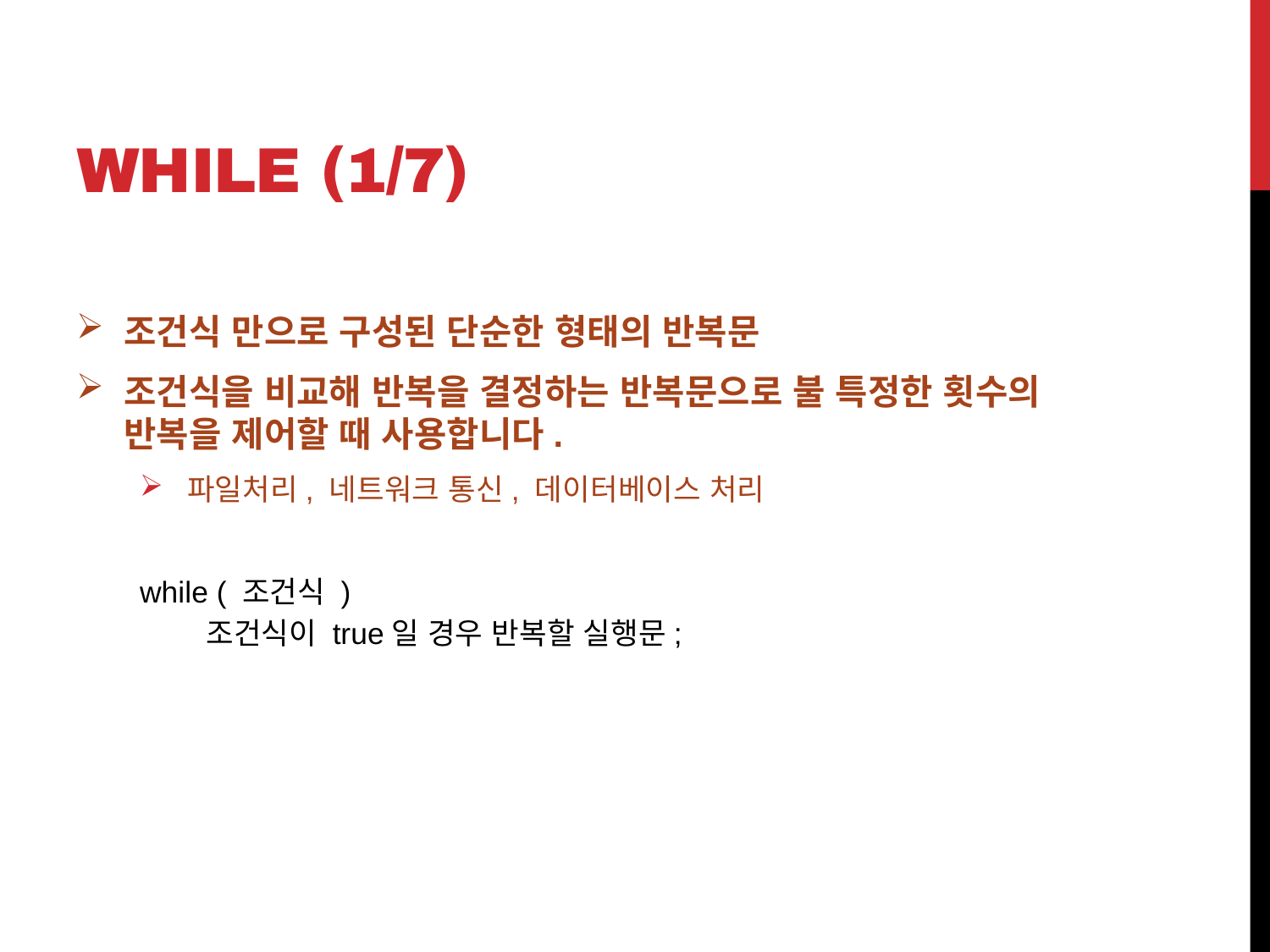

# while (1/7)

조건식 만으로 구성된 단순한 형태의 반복문
조건식을 비교해 반복을 결정하는 반복문으로 불 특정한 횟수의 반복을 제어할 때 사용합니다.
파일처리, 네트워크 통신, 데이터베이스 처리

while ( 조건식 )
       조건식이 true일 경우 반복할 실행문;